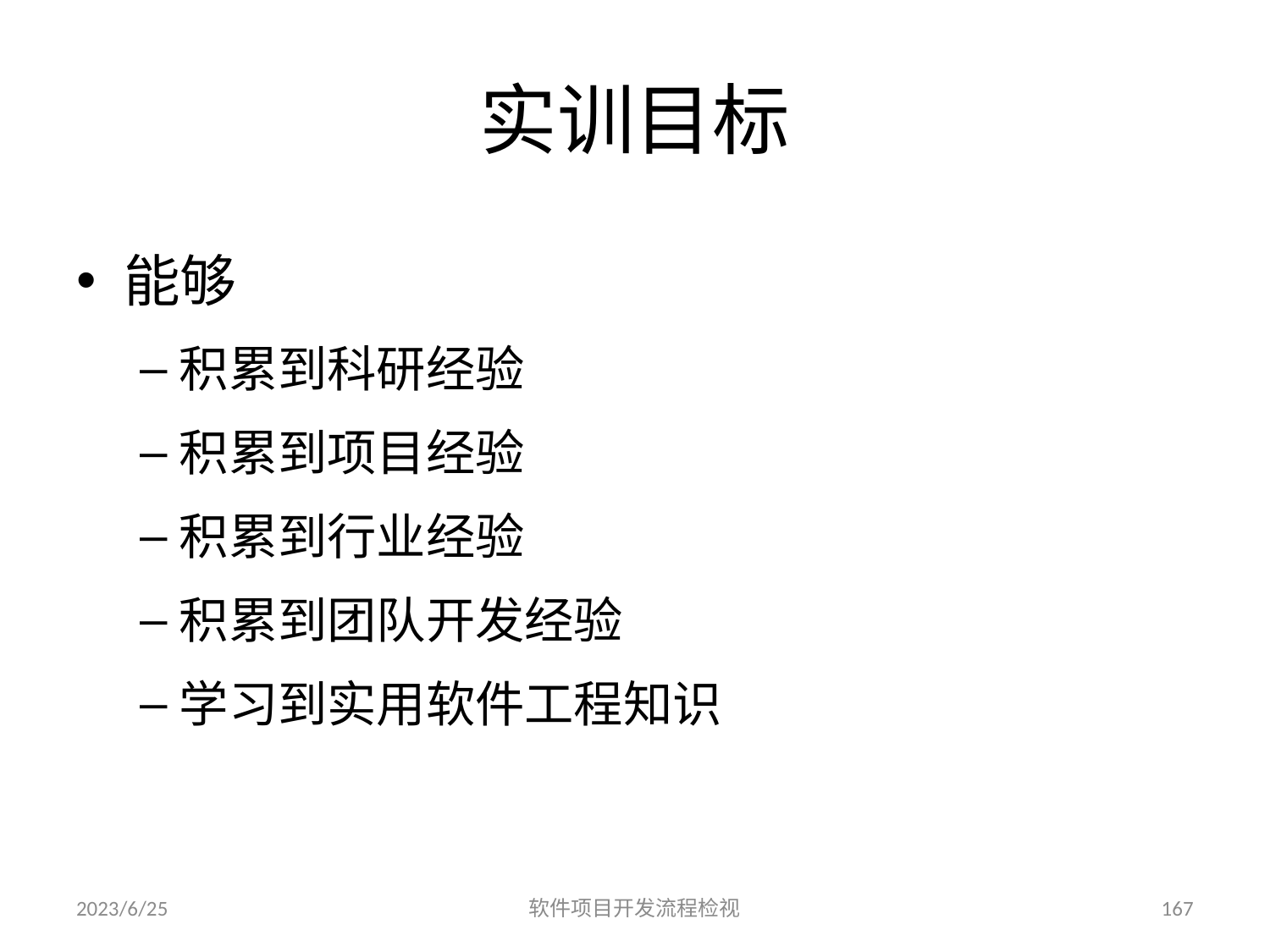

# 实训目标
能够
积累到科研经验
积累到项目经验
积累到行业经验
积累到团队开发经验
学习到实用软件工程知识

2023/6/25
软件项目开发流程检视
167